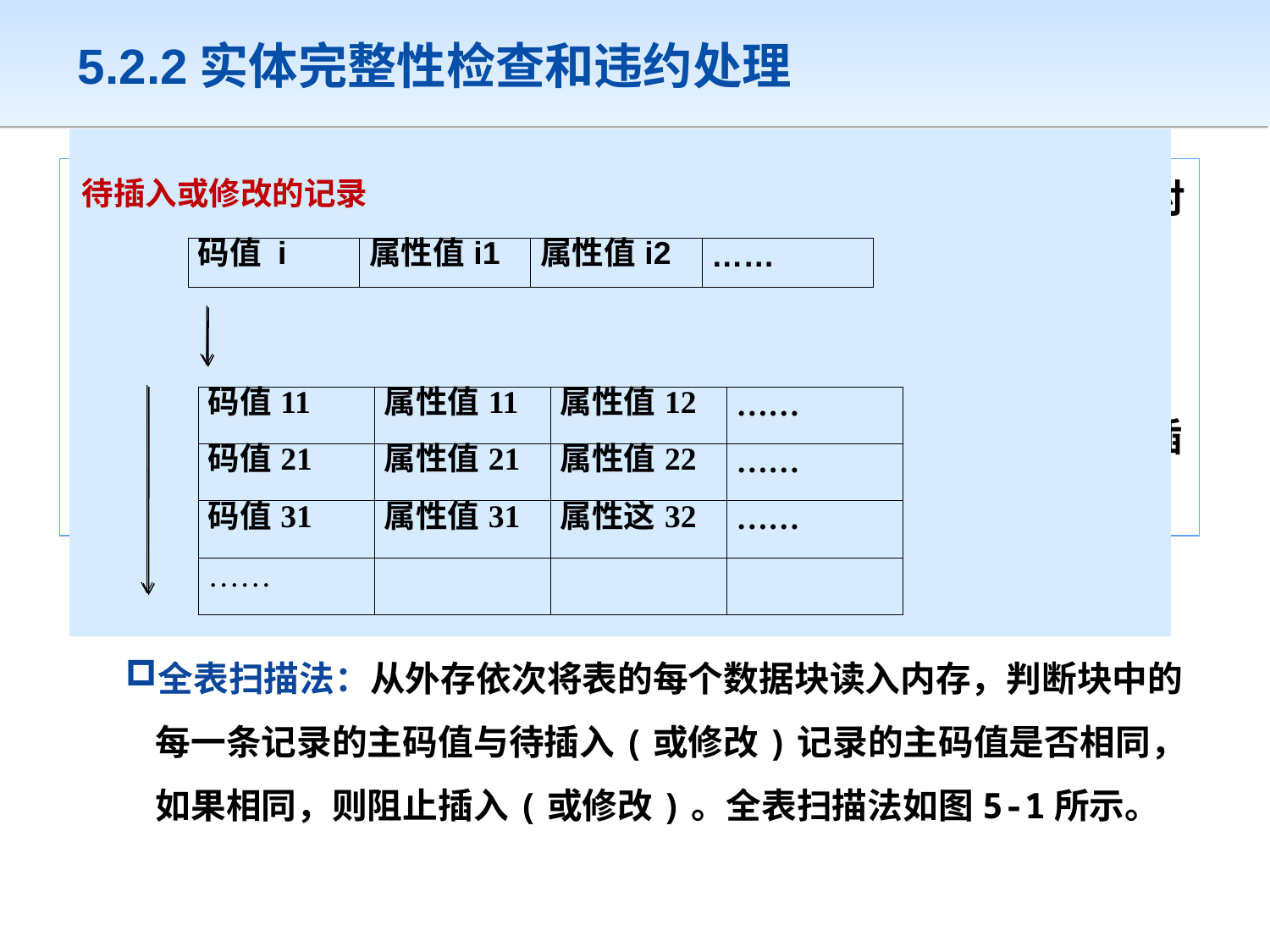

# 5.2.2实体完整性检查和违约处理

待插入或修改的记录

	在用PRIMAYR KEY语句定义了关系的主码后，每个用户程序对基本表插入一条记录或者对主码列进行更新操作时，RDBMS将按实体完整性规则自动进行检查。包括：
(1) 检查主码值是否唯一，如果不唯一则拒绝插入或修改。
(2) 检查主码的各个属性是否为空，只要有一个为空就拒绝插入或修改。
| 码值 i | 属性值i1 | 属性值i2 | …… |
| --- | --- | --- | --- |

| 码值11 | 属性值11 | 属性值12 | …… |
| --- | --- | --- | --- |
| 码值21 | 属性值21 | 属性值22 | …… |
| 码值31 | 属性值31 | 属性这32 | …… |
| …… |  |  |  |
检查主码值的唯一性，可以采用全表扫描法或B+树索引扫描法。
全表扫描法：从外存依次将表的每个数据块读入内存，判断块中的每一条记录的主码值与待插入(或修改)记录的主码值是否相同，如果相同，则阻止插入(或修改)。全表扫描法如图5-1所示。